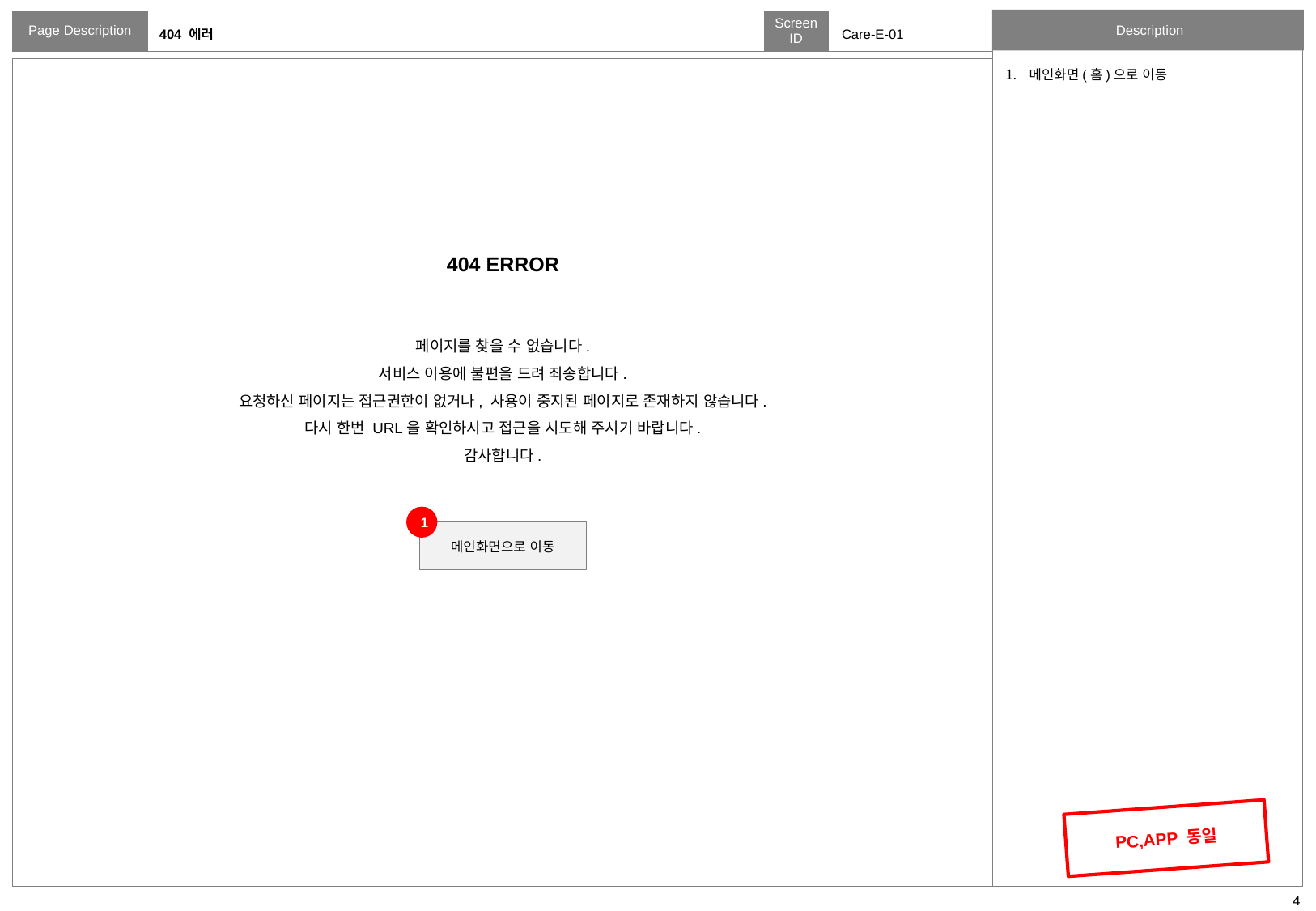

# 404 에러
Care-E-01
메인화면(홈)으로 이동
404 ERROR
페이지를 찾을 수 없습니다.
서비스 이용에 불편을 드려 죄송합니다.
요청하신 페이지는 접근권한이 없거나, 사용이 중지된 페이지로 존재하지 않습니다.
다시 한번 URL을 확인하시고 접근을 시도해 주시기 바랍니다.
감사합니다.
1
메인화면으로 이동
PC,APP 동일